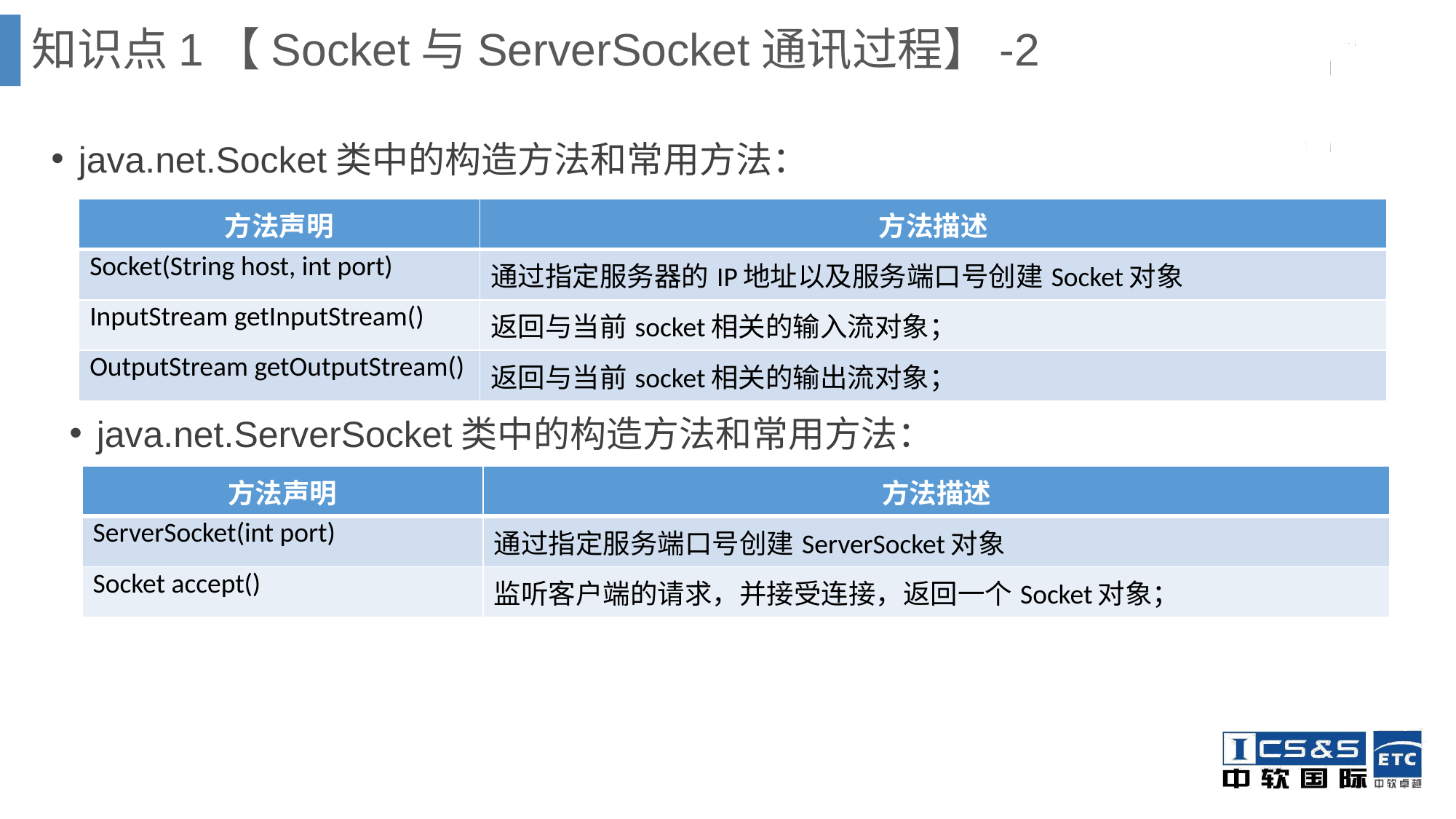

知识点1【Socket与ServerSocket通讯过程】-2
java.net.Socket类中的构造方法和常用方法：
| 方法声明 | 方法描述 |
| --- | --- |
| Socket(String host, int port) | 通过指定服务器的IP地址以及服务端口号创建Socket对象 |
| InputStream getInputStream() | 返回与当前socket相关的输入流对象； |
| OutputStream getOutputStream() | 返回与当前socket相关的输出流对象； |
java.net.ServerSocket类中的构造方法和常用方法：
| 方法声明 | 方法描述 |
| --- | --- |
| ServerSocket(int port) | 通过指定服务端口号创建ServerSocket对象 |
| Socket accept() | 监听客户端的请求，并接受连接，返回一个Socket对象； |